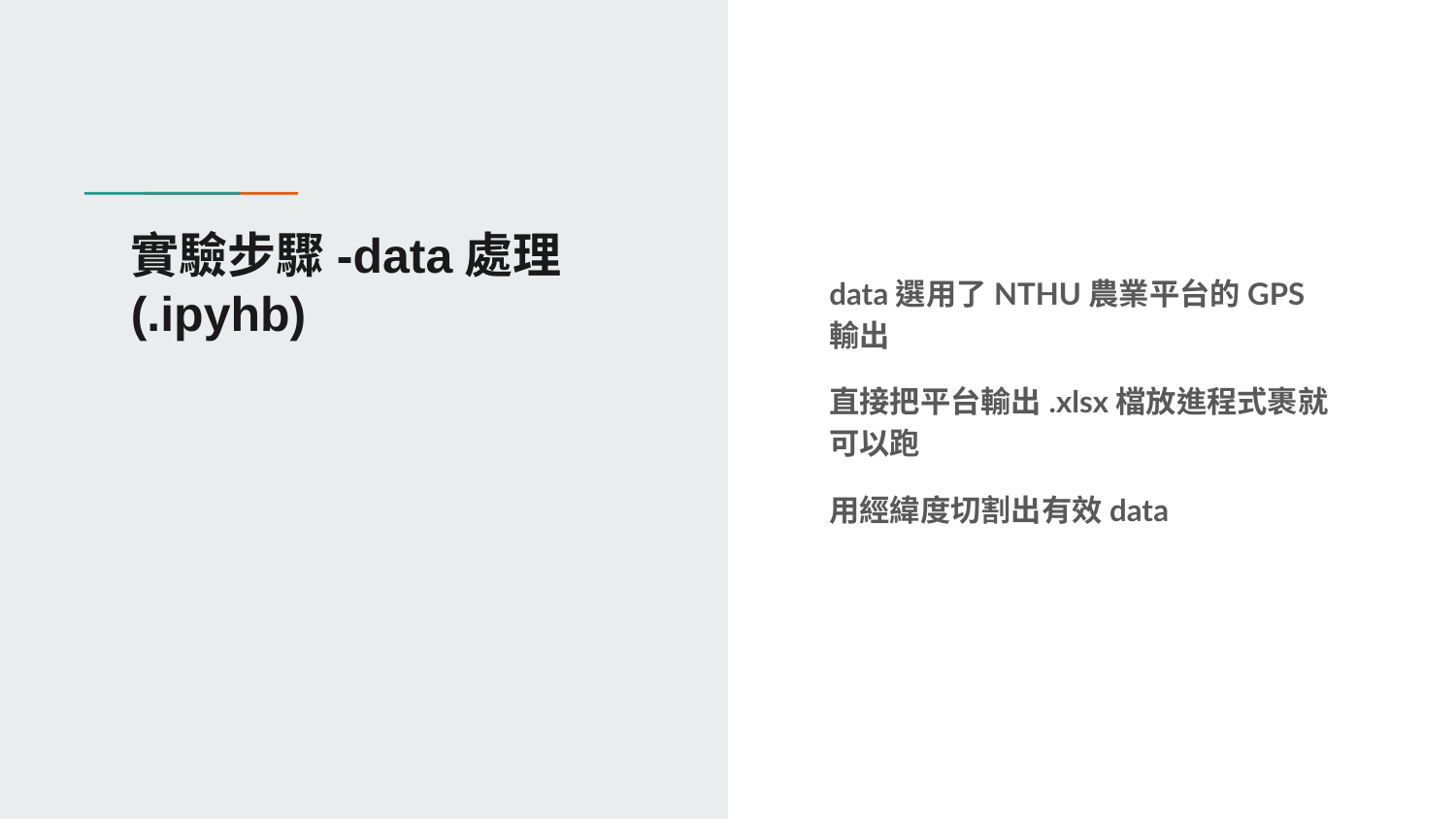

# 實驗步驟-data處理
(.ipyhb)
data選用了NTHU農業平台的GPS輸出
直接把平台輸出.xlsx檔放進程式裹就可以跑
用經緯度切割出有效data